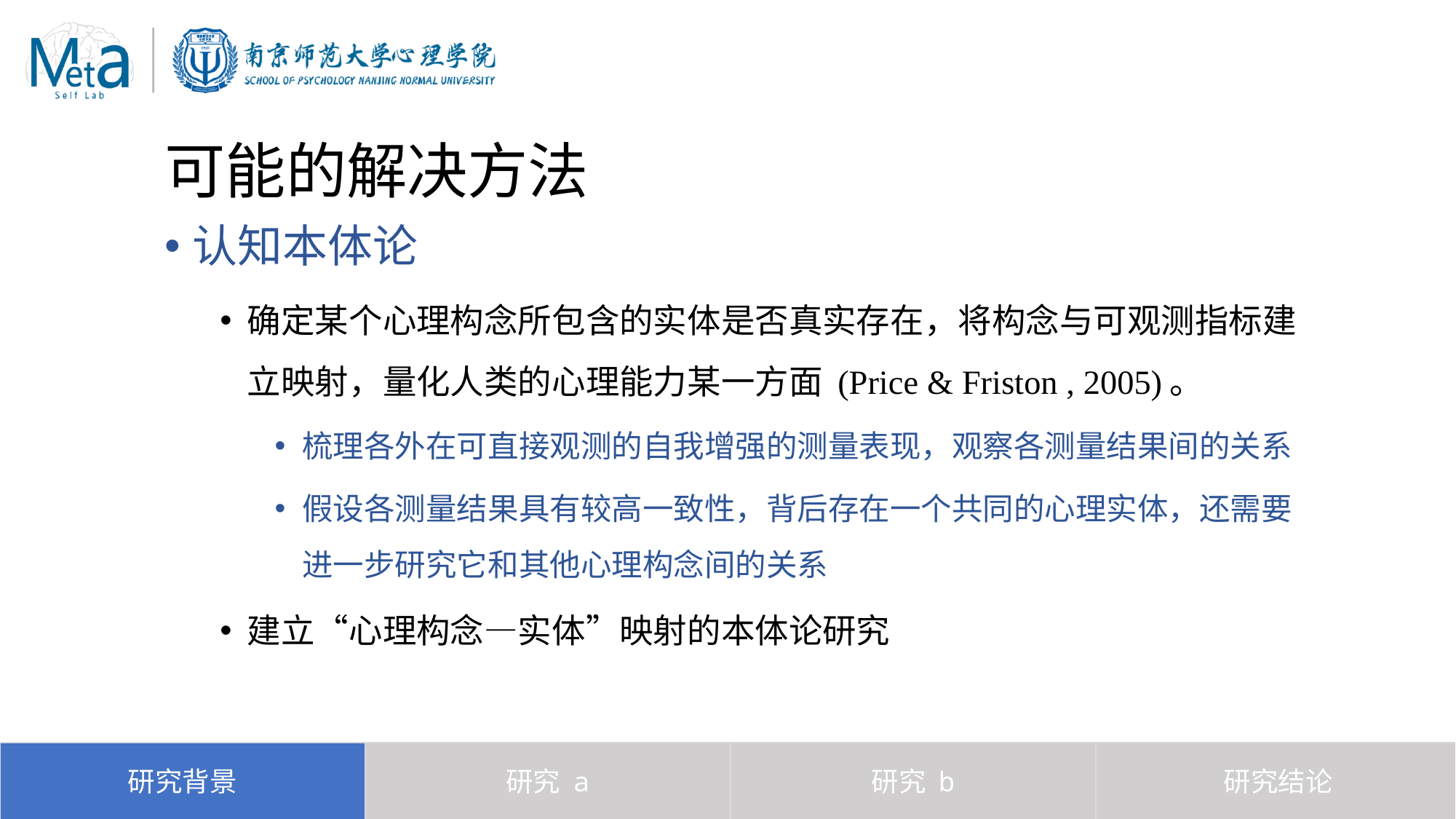

可能的解决方法
认知本体论
确定某个心理构念所包含的实体是否真实存在，将构念与可观测指标建立映射，量化人类的心理能力某一方面 (Price & Friston , 2005)。
梳理各外在可直接观测的自我增强的测量表现，观察各测量结果间的关系
假设各测量结果具有较高一致性，背后存在一个共同的心理实体，还需要进一步研究它和其他心理构念间的关系
建立“心理构念—实体”映射的本体论研究

研究背景
研究 a
研究 b
研究结论